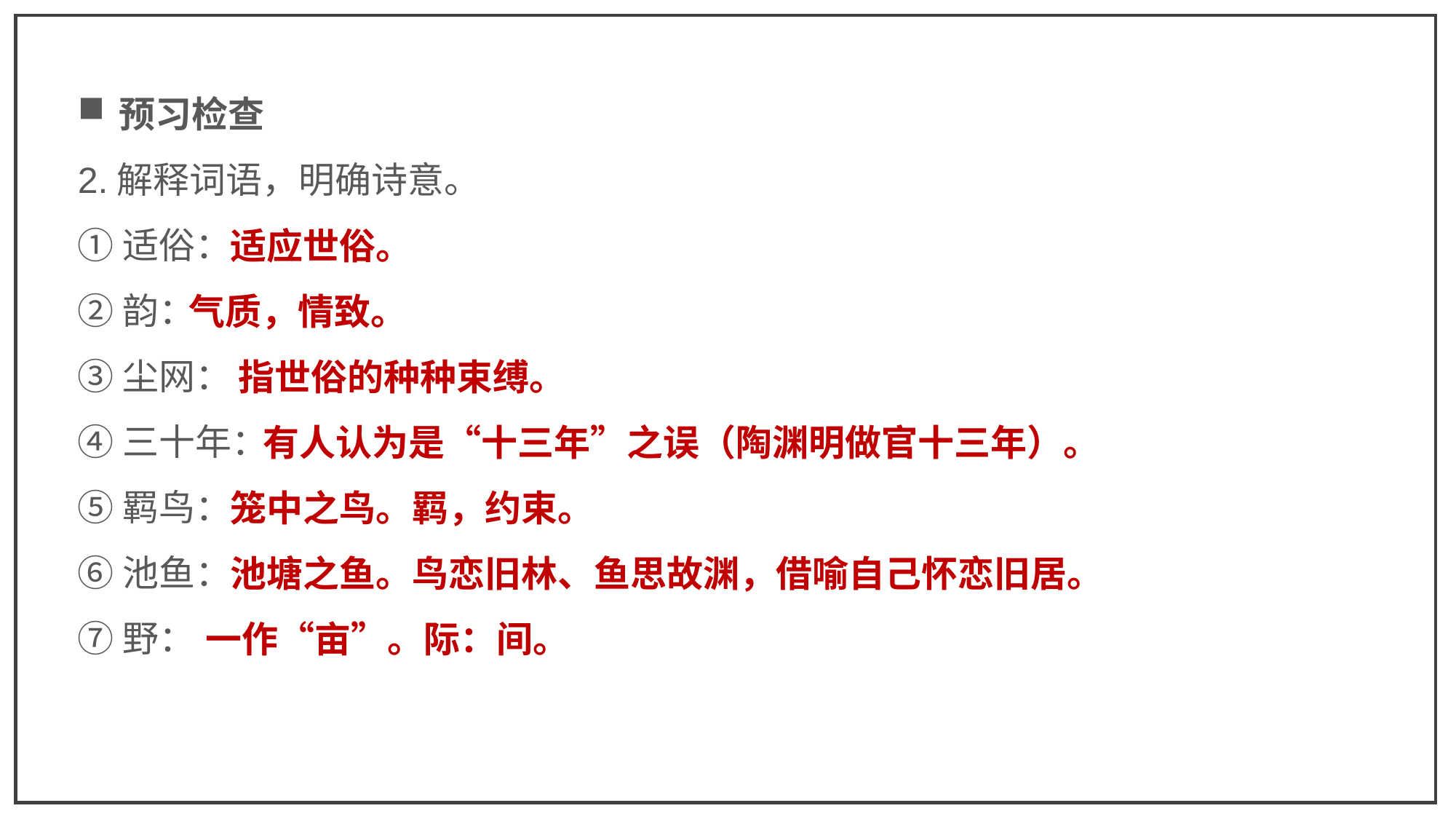

预习检查
2.解释词语，明确诗意。
①适俗：
②韵：
③尘网：
④三十年：
⑤羁鸟：
⑥池鱼：
⑦野：
    适应世俗。
气质，情致。
     指世俗的种种束缚。
        有人认为是“十三年”之误（陶渊明做官十三年）。
    笼中之鸟。羁，约束。
    池塘之鱼。鸟恋旧林、鱼思故渊，借喻自己怀恋旧居。
 一作“亩”。际：间。